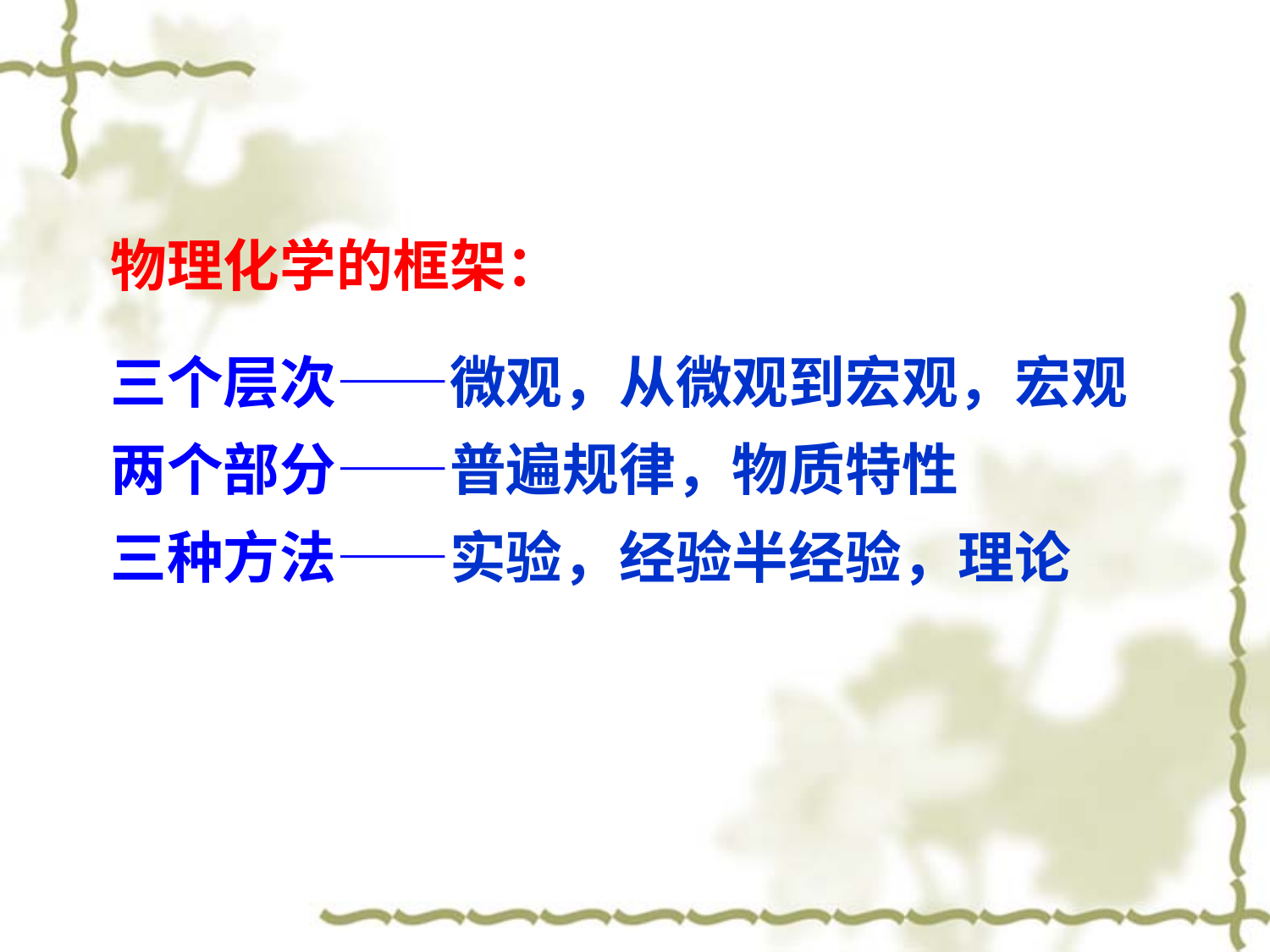

物理化学的框架：
三个层次——微观，从微观到宏观，宏观
两个部分——普遍规律，物质特性
三种方法——实验，经验半经验，理论